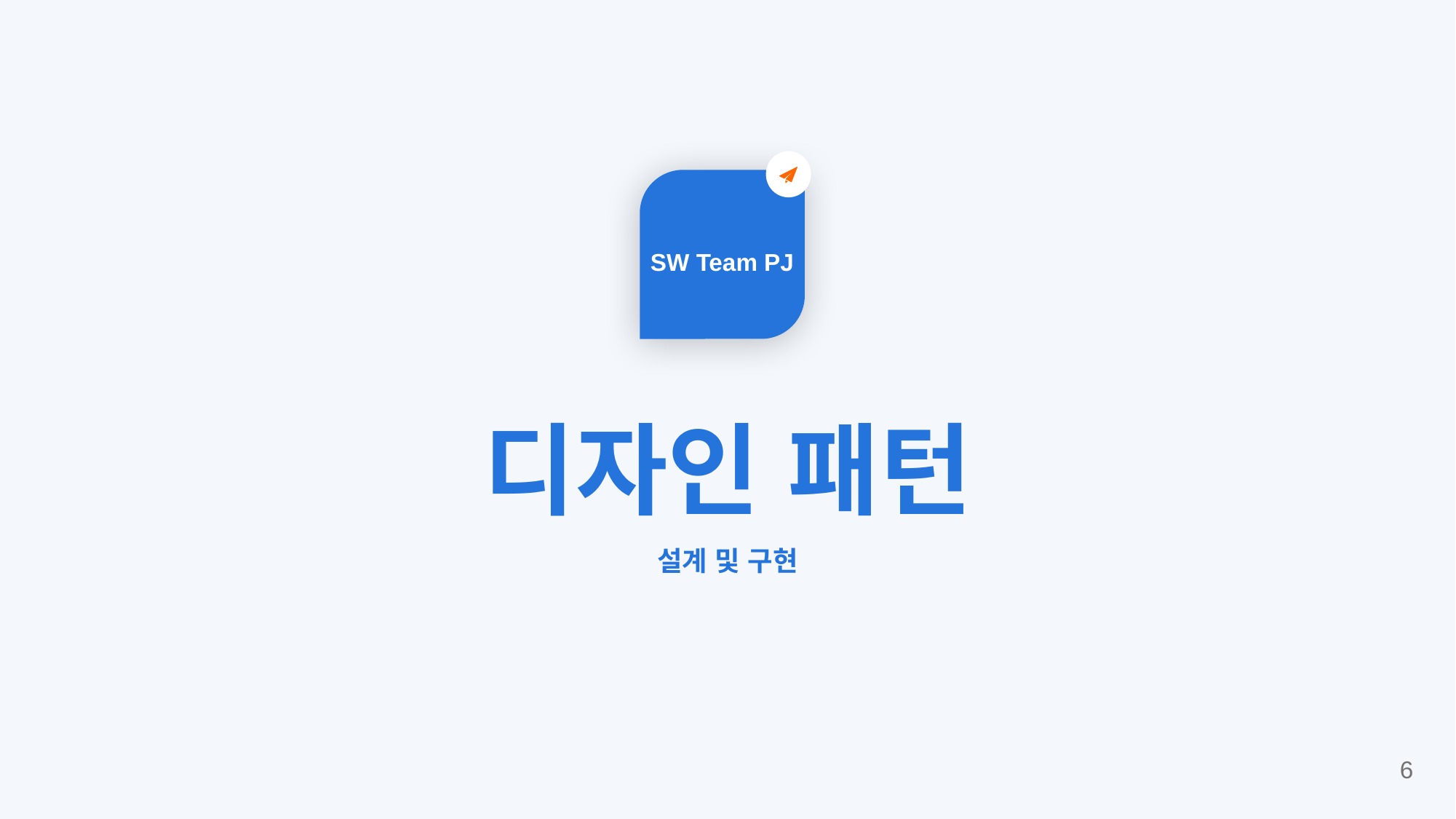

SW Team PJ
디자인 패턴
설계 및 구현
6